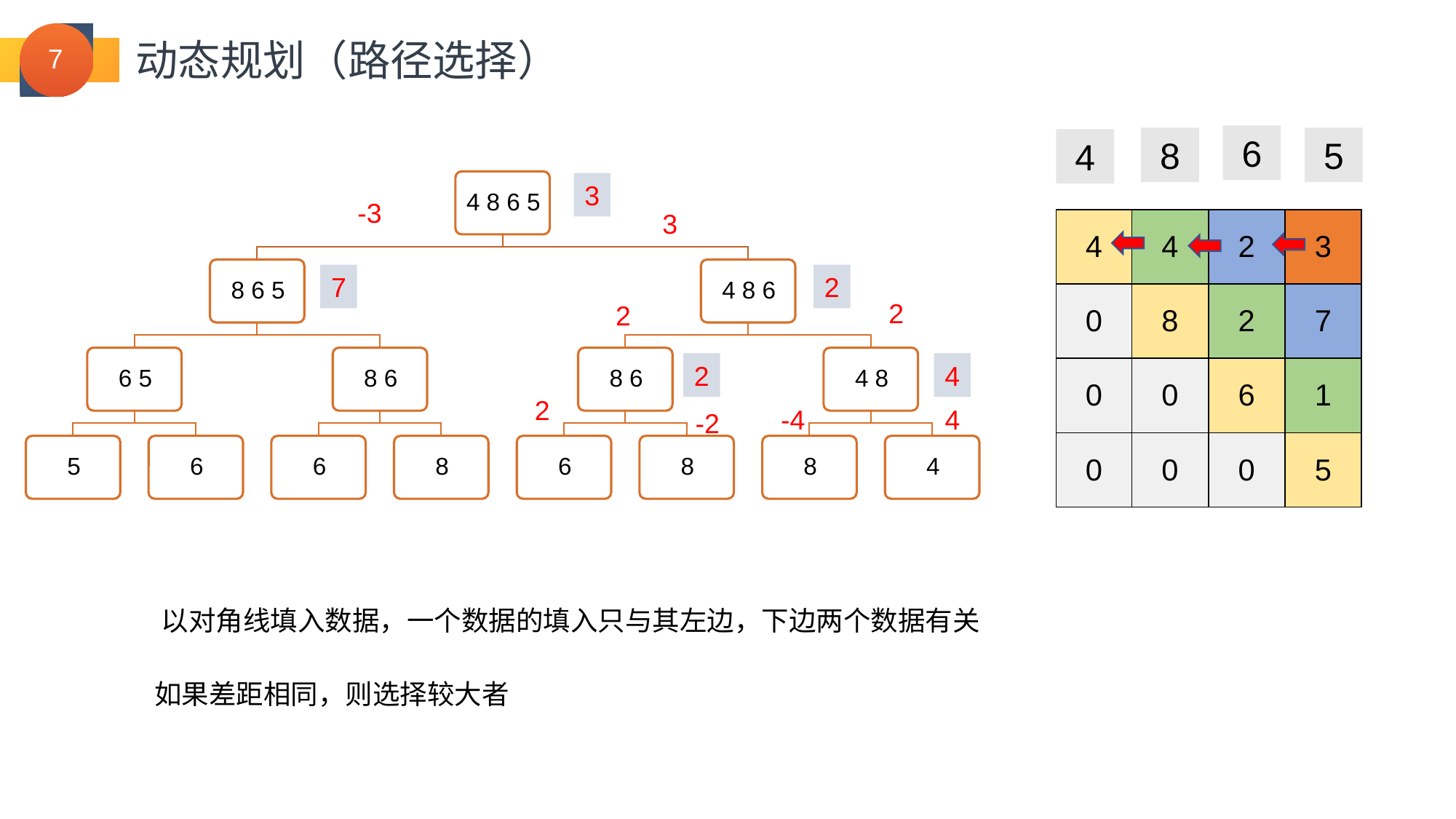

动态规划（路径选择）
6
5
8
4
4 8 6 5
8 6 5
6 5
5
6
8 6
6
8
4 8 6
8 6
6
8
4 8
8
4
3
-3
3
| 4 | 4 | 2 | 3 |
| --- | --- | --- | --- |
| 0 | 8 | 2 | 7 |
| 0 | 0 | 6 | 1 |
| 0 | 0 | 0 | 5 |

7
2
2
2
2
4
2
-4
4
-2
以对角线填入数据，一个数据的填入只与其左边，下边两个数据有关
如果差距相同，则选择较大者